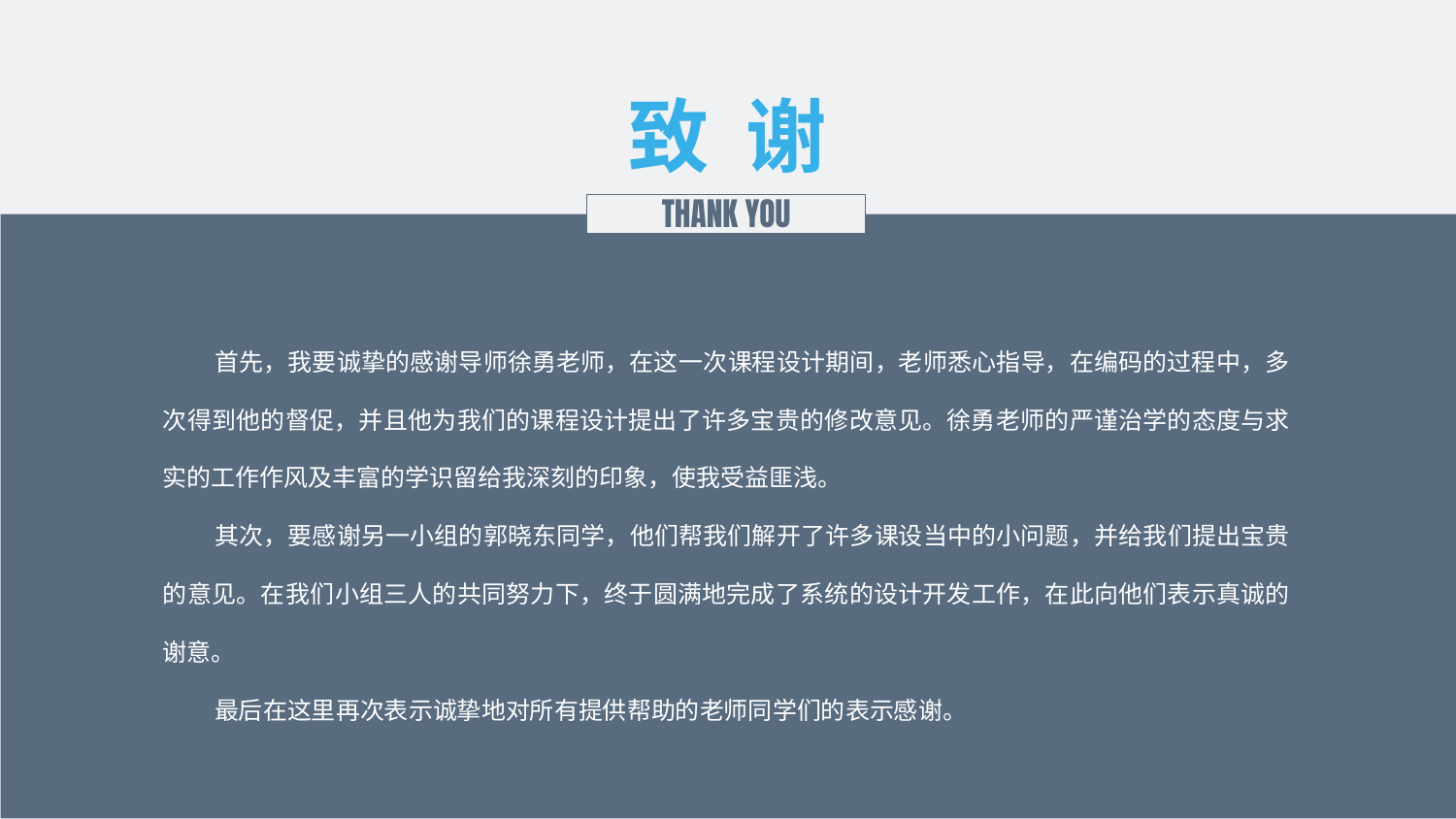

致  谢
THANK YOU

首先，我要诚挚的感谢导师徐勇老师，在这一次课程设计期间，老师悉心指导，在编码的过程中，多次得到他的督促，并且他为我们的课程设计提出了许多宝贵的修改意见。徐勇老师的严谨治学的态度与求实的工作作风及丰富的学识留给我深刻的印象，使我受益匪浅。
其次，要感谢另一小组的郭晓东同学，他们帮我们解开了许多课设当中的小问题，并给我们提出宝贵的意见。在我们小组三人的共同努力下，终于圆满地完成了系统的设计开发工作，在此向他们表示真诚的谢意。
最后在这里再次表示诚挚地对所有提供帮助的老师同学们的表示感谢。